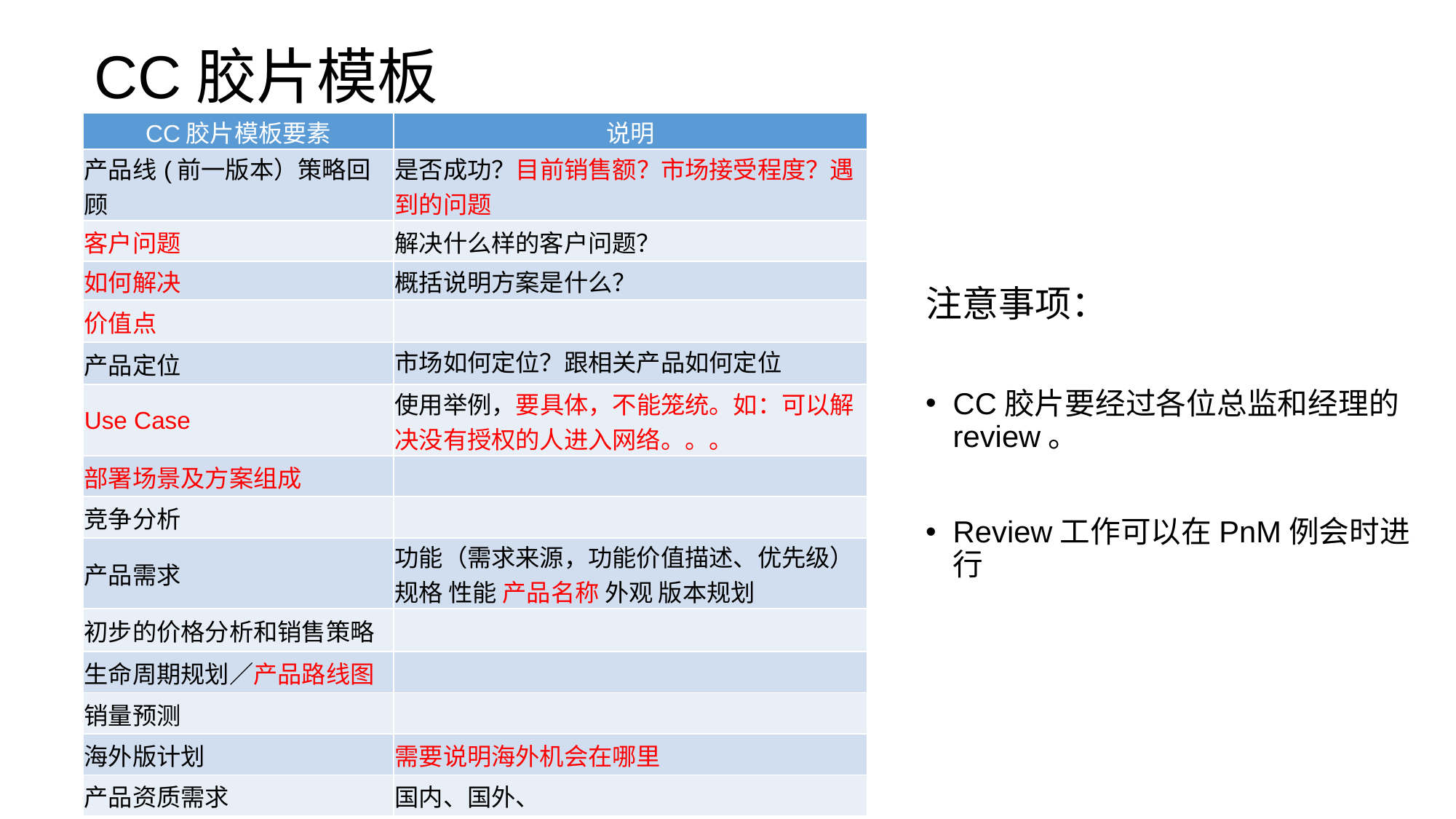

# CC胶片模板
| CC胶片模板要素 | 说明 |
| --- | --- |
| 产品线(前一版本）策略回顾 | 是否成功？目前销售额？市场接受程度？遇到的问题 |
| 客户问题 | 解决什么样的客户问题？ |
| 如何解决 | 概括说明方案是什么？ |
| 价值点 |  |
| 产品定位 | 市场如何定位？跟相关产品如何定位 |
| Use Case | 使用举例，要具体，不能笼统。如：可以解决没有授权的人进入网络。。。 |
| 部署场景及方案组成 |  |
| 竞争分析 |  |
| 产品需求 | 功能（需求来源，功能价值描述、优先级） 规格 性能 产品名称 外观 版本规划 |
| 初步的价格分析和销售策略 |  |
| 生命周期规划／产品路线图 |  |
| 销量预测 |  |
| 海外版计划 | 需要说明海外机会在哪里 |
| 产品资质需求 | 国内、国外、 |
注意事项：

CC胶片要经过各位总监和经理的review。

Review工作可以在PnM例会时进行